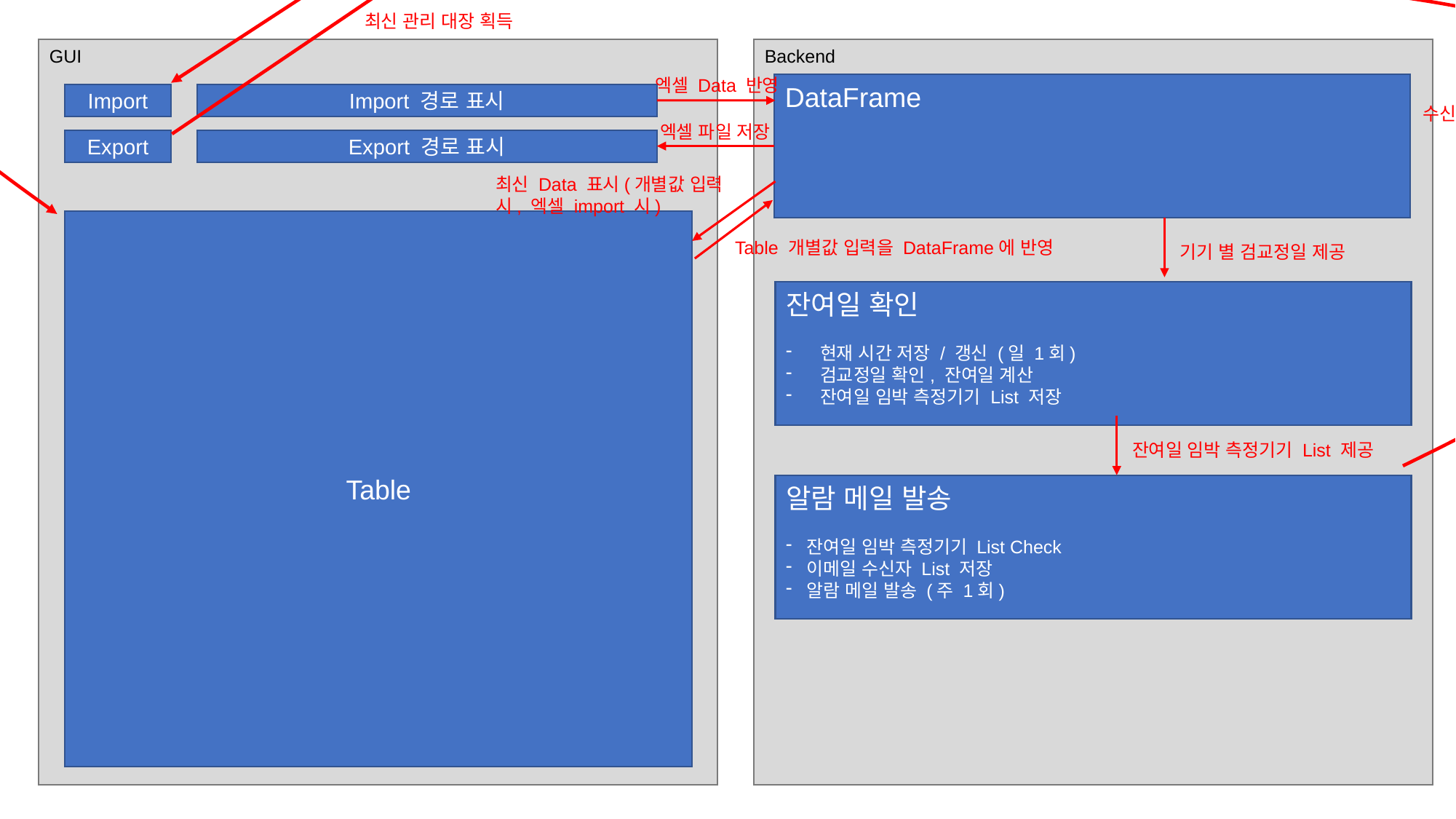

user

Table에 개별값 입력
신규/최신 관리 대장 반영
최신 관리 대장 획득
Backend
GUI
엑셀 Data 반영
DataFrame
Import
Import 경로 표시
수신자 List에 메일 발송
엑셀 파일 저장
Export
Export 경로 표시
최신 Data 표시(개별값 입력 시, 엑셀 import 시)
Table
Table 개별값 입력을 DataFrame에 반영
기기 별 검교정일 제공
잔여일 확인

현재 시간 저장 / 갱신 (일 1회)
검교정일 확인, 잔여일 계산
잔여일 임박 측정기기 List 저장
잔여일 임박 측정기기 List 제공
알람 메일 발송

잔여일 임박 측정기기 List Check
이메일 수신자 List 저장
알람 메일 발송 (주 1회)